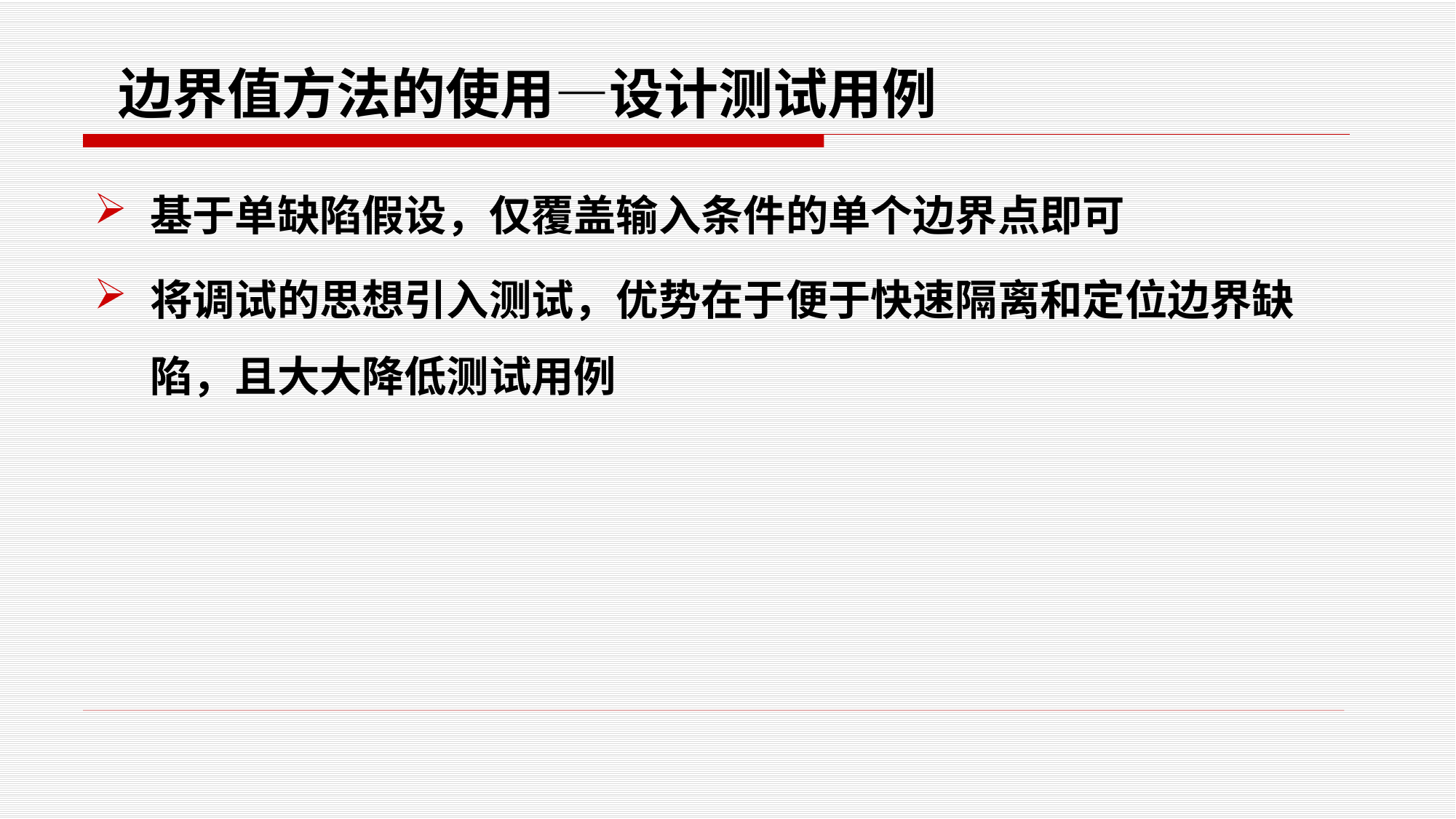

# 边界值方法的使用—设计测试用例
基于单缺陷假设，仅覆盖输入条件的单个边界点即可
将调试的思想引入测试，优势在于便于快速隔离和定位边界缺陷，且大大降低测试用例